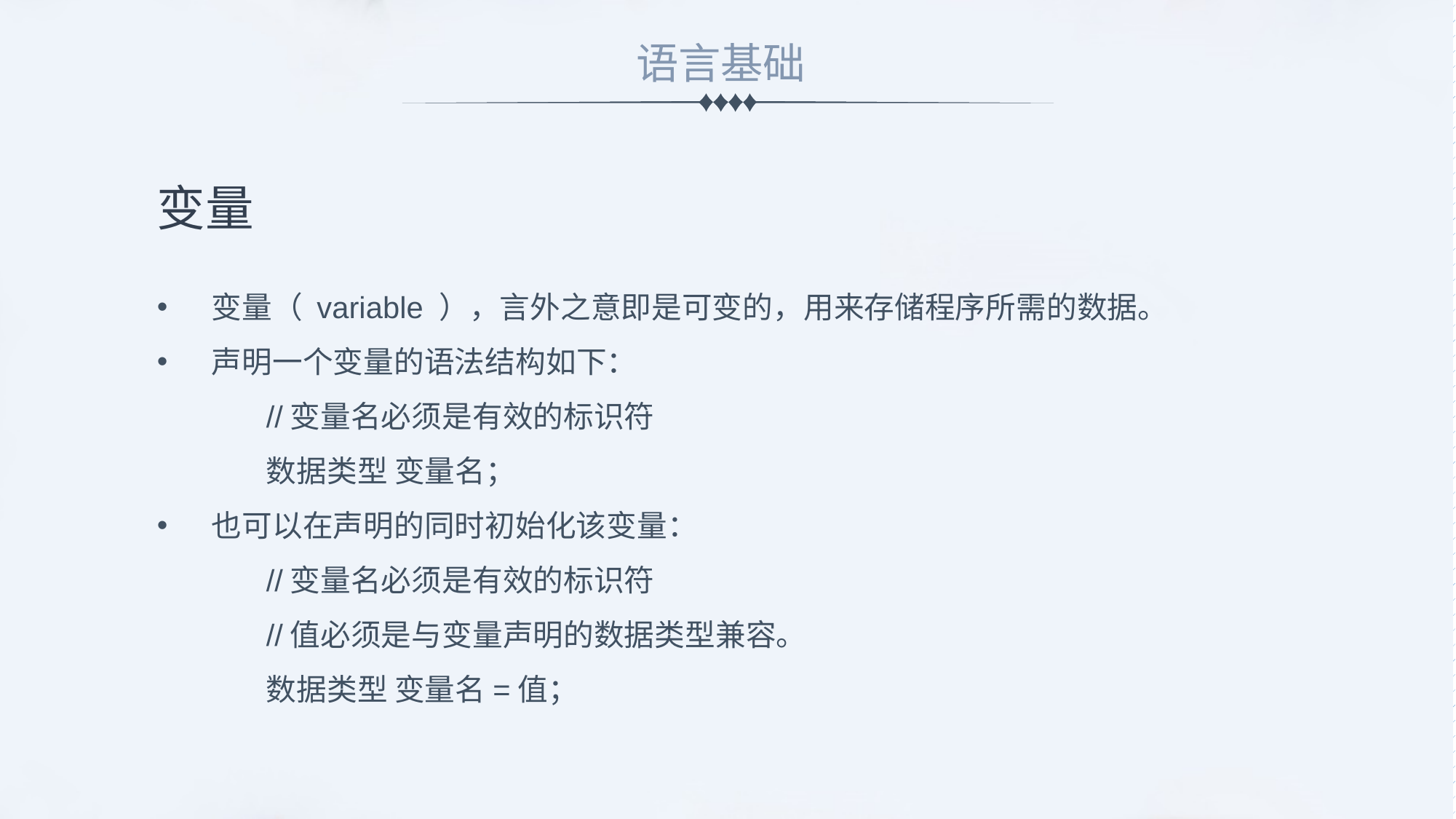

变量
变量（ variable ），言外之意即是可变的，用来存储程序所需的数据。
声明一个变量的语法结构如下：
	//变量名必须是有效的标识符
	数据类型 变量名；
也可以在声明的同时初始化该变量：
	//变量名必须是有效的标识符
	//值必须是与变量声明的数据类型兼容。
	数据类型 变量名=值；